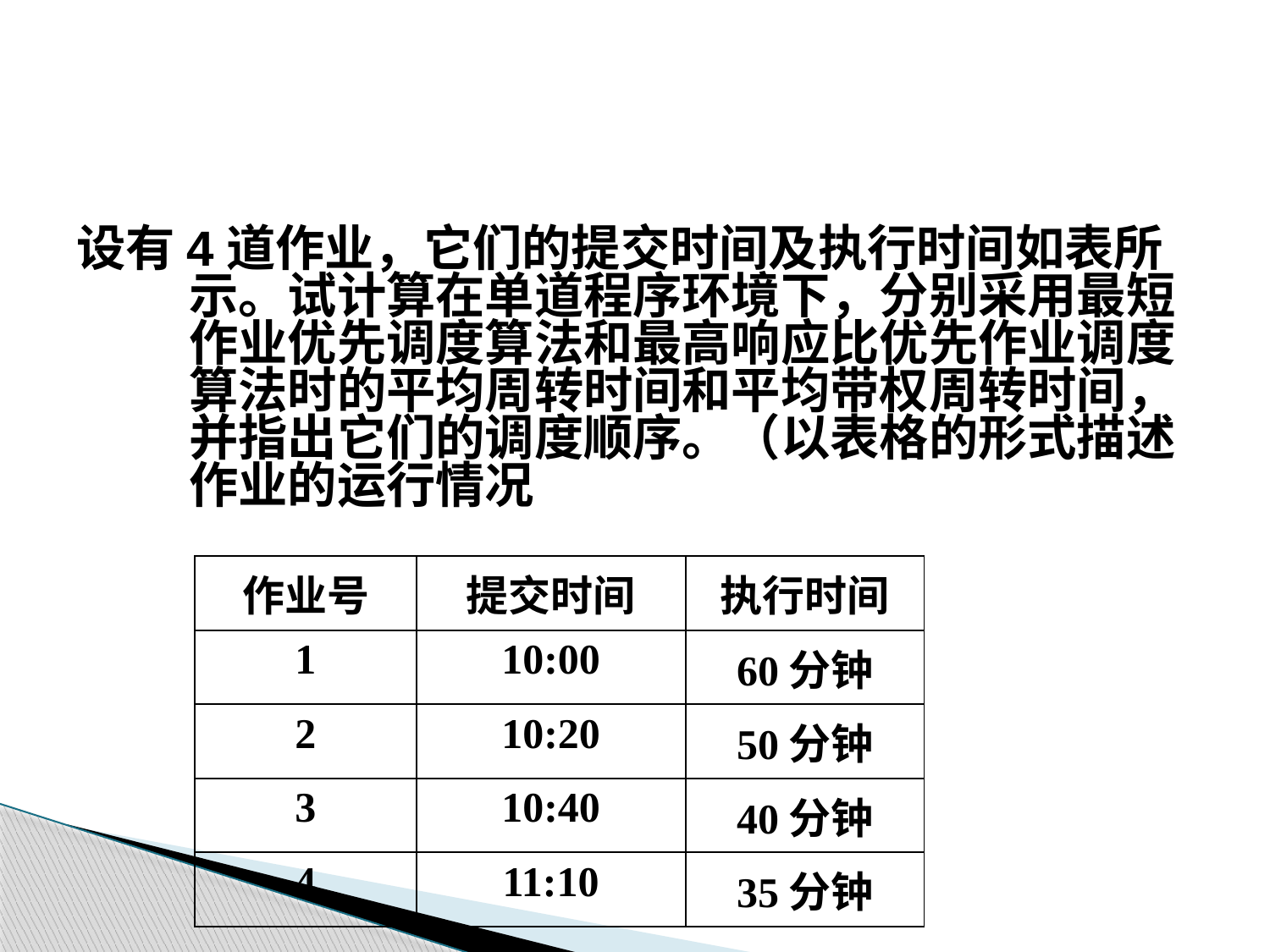

设有4道作业，它们的提交时间及执行时间如表所示。试计算在单道程序环境下，分别采用最短作业优先调度算法和最高响应比优先作业调度算法时的平均周转时间和平均带权周转时间，并指出它们的调度顺序。（以表格的形式描述作业的运行情况

| 作业号 | 提交时间 | 执行时间 |
| --- | --- | --- |
| 1 | 10:00 | 60分钟 |
| 2 | 10:20 | 50分钟 |
| 3 | 10:40 | 40分钟 |
| 4 | 11:10 | 35分钟 |